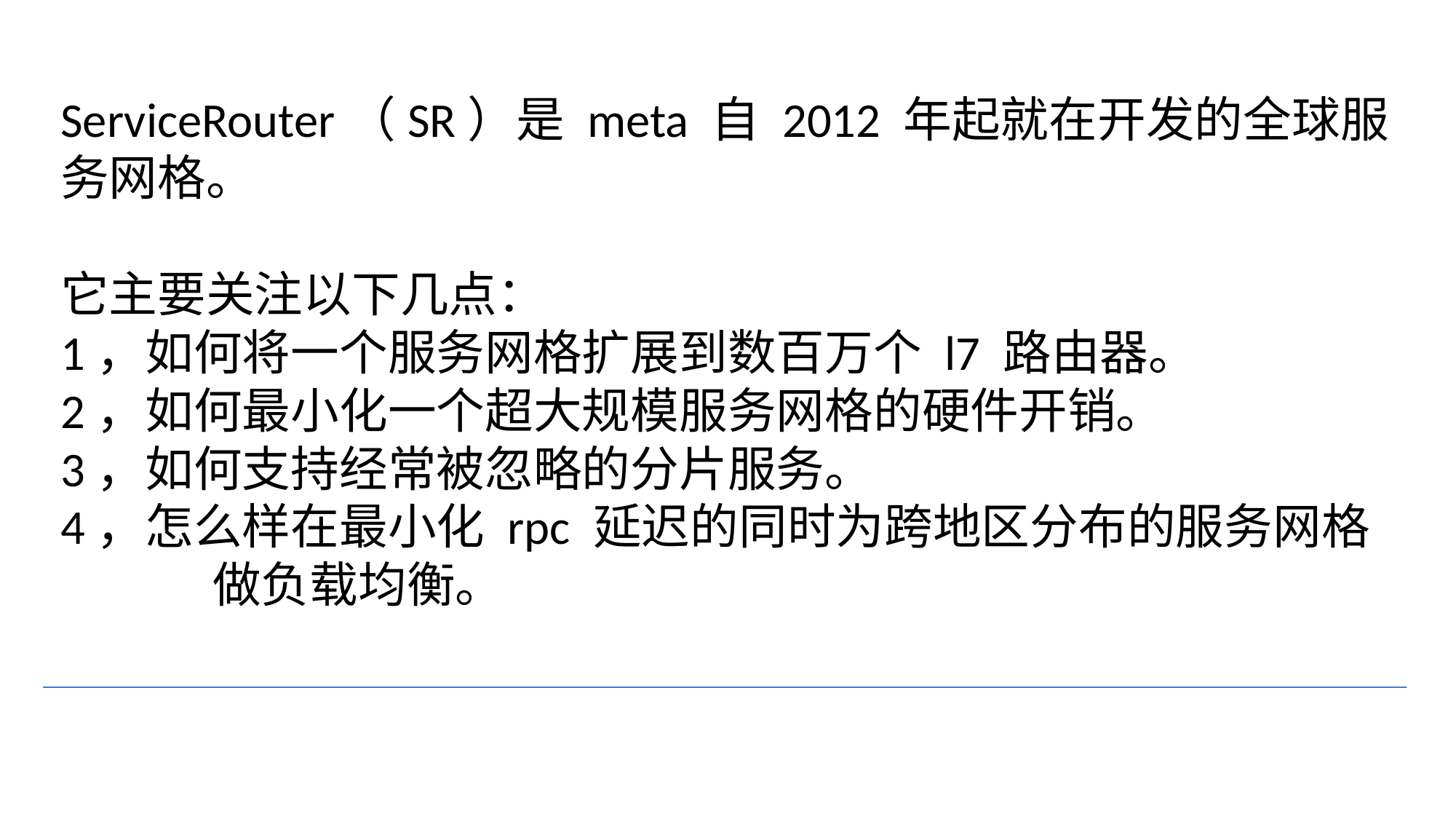

ServiceRouter（SR）是 meta 自 2012 年起就在开发的全球服务网格。

它主要关注以下几点：
1，如何将一个服务网格扩展到数百万个 l7 路由器。
2，如何最小化一个超大规模服务网格的硬件开销。
3，如何支持经常被忽略的分片服务。
4，怎么样在最小化 rpc 延迟的同时为跨地区分布的服务网格                 做负载均衡。